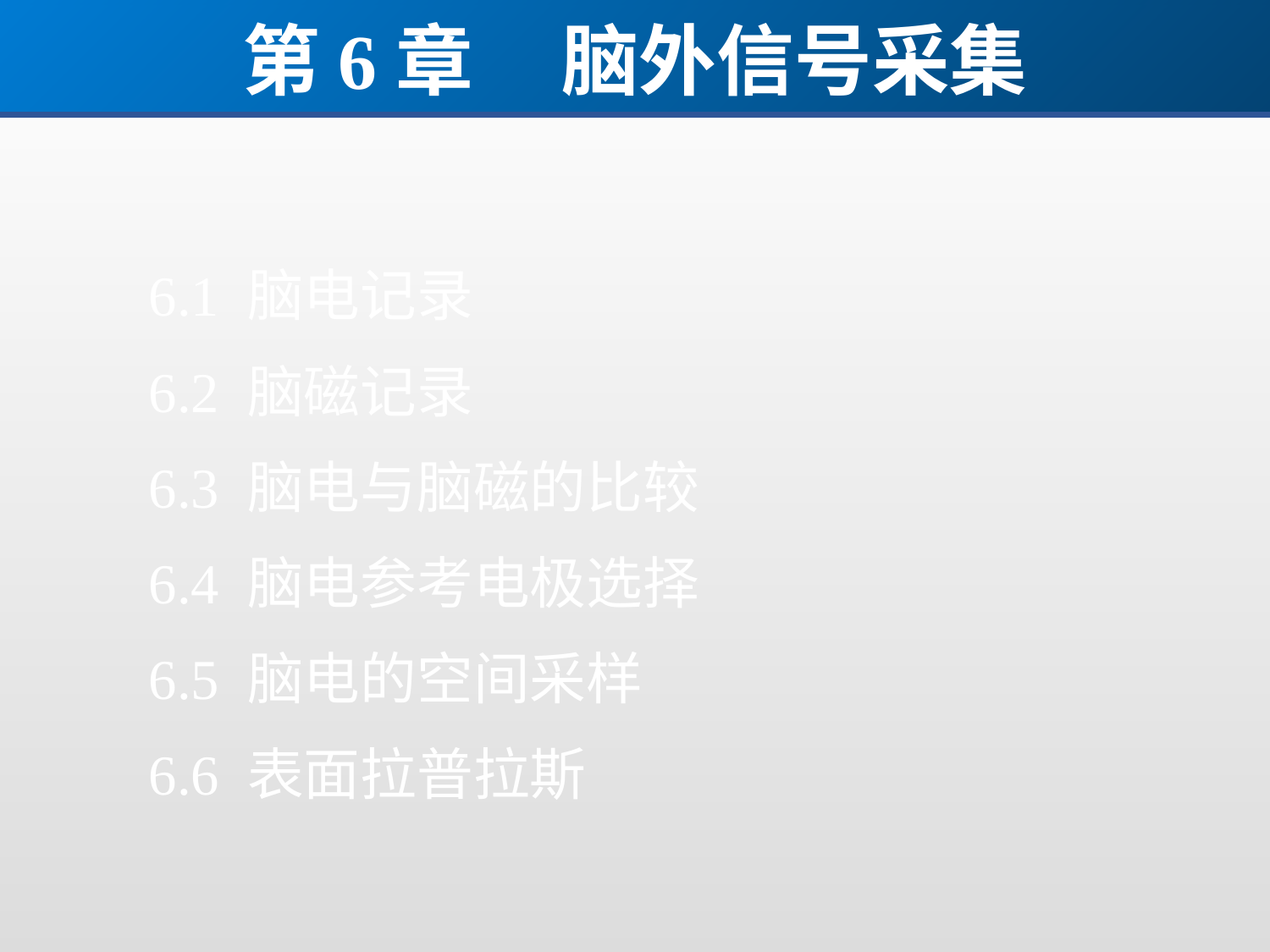

第6章     脑外信号采集

6.1 脑电记录
6.2 脑磁记录
6.3 脑电与脑磁的比较
6.4 脑电参考电极选择
6.5 脑电的空间采样
6.6 表面拉普拉斯